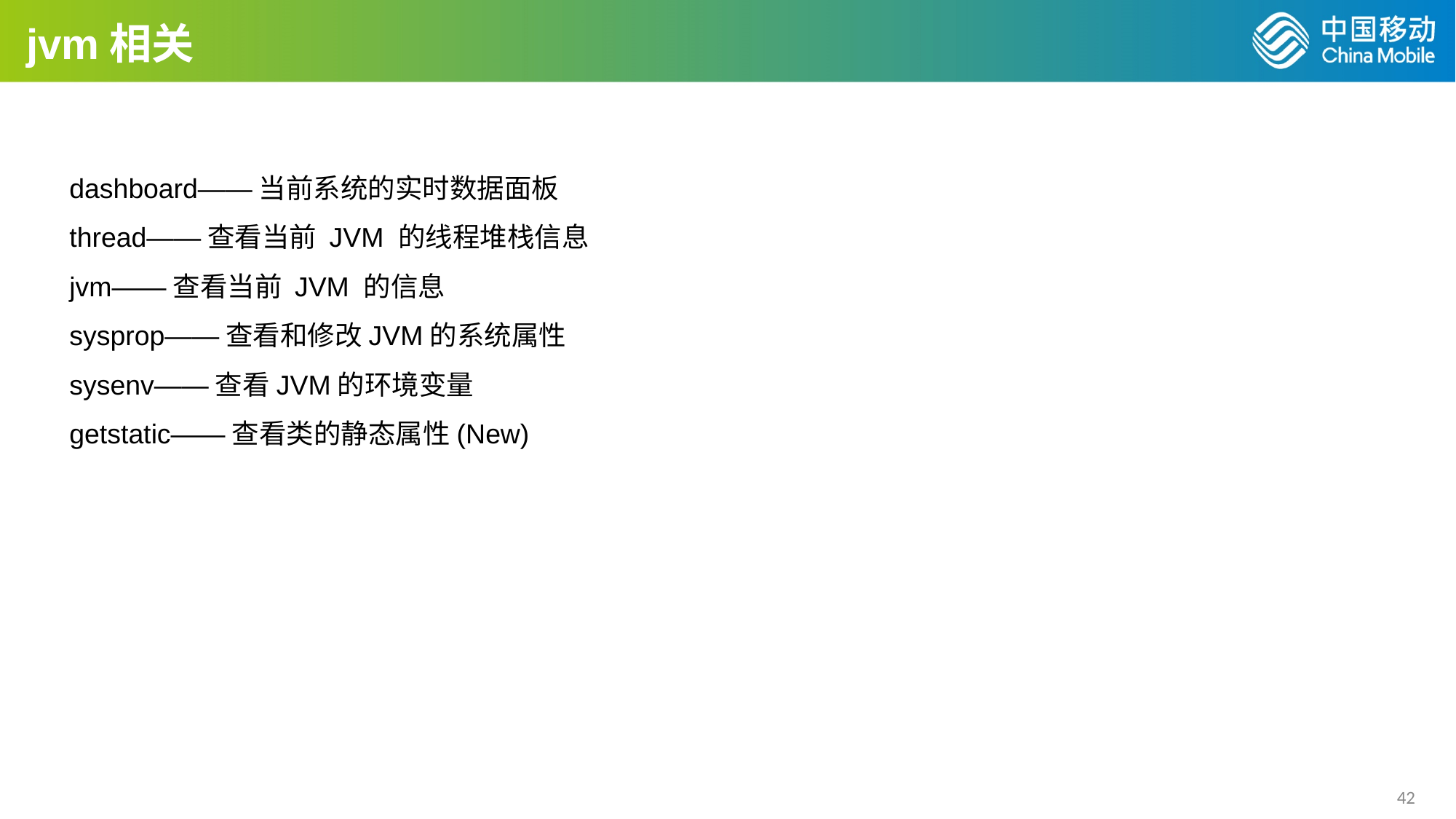

jvm相关
dashboard——当前系统的实时数据面板
thread——查看当前 JVM 的线程堆栈信息
jvm——查看当前 JVM 的信息
sysprop——查看和修改JVM的系统属性
sysenv——查看JVM的环境变量
getstatic——查看类的静态属性(New)